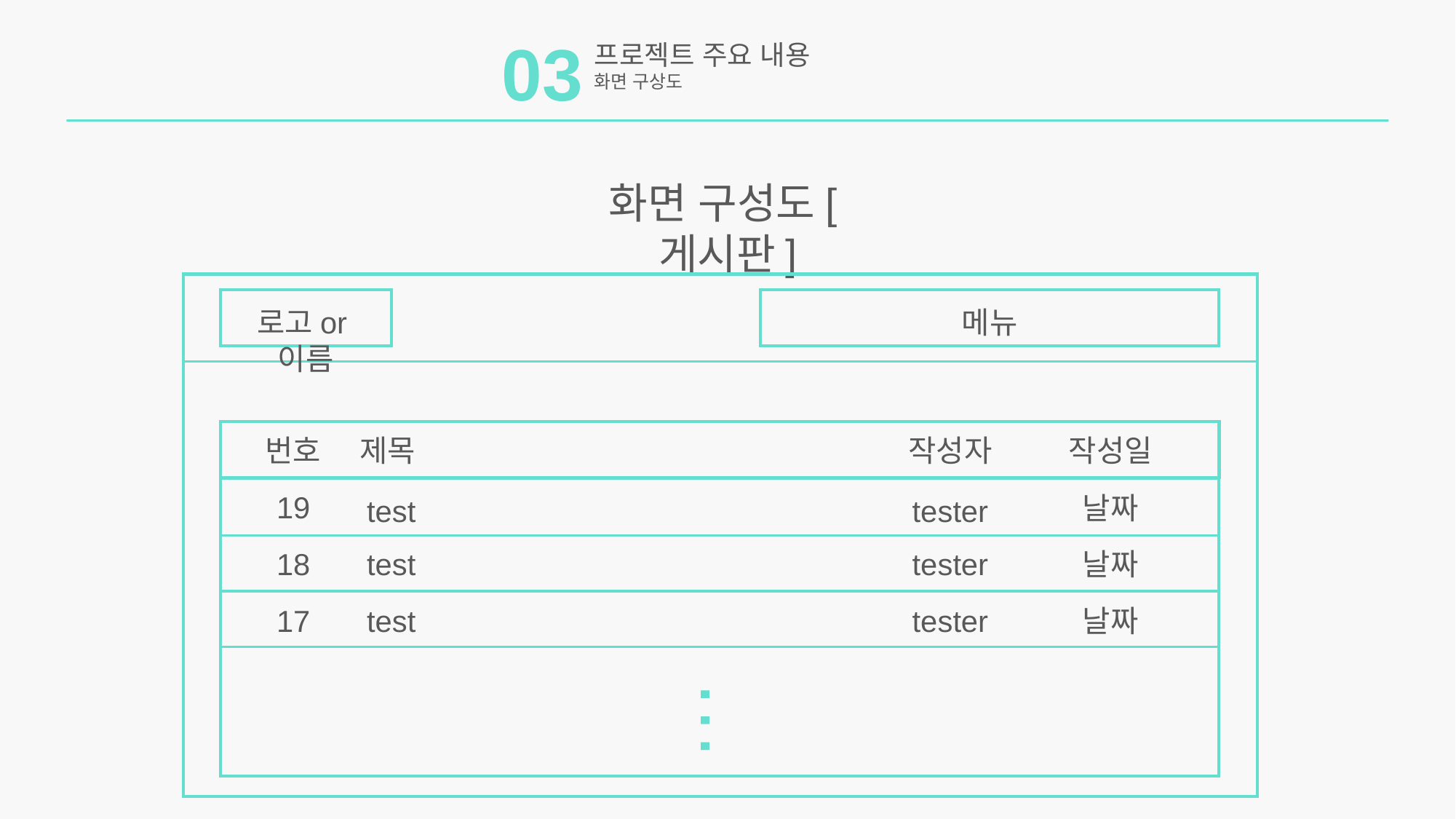

03
프로젝트 주요 내용
화면 구상도

화면 구성도[게시판]

로고or이름
메뉴

번호
제목
작성자
작성일

19
날짜
test
tester
18
tester
날짜
test
17
tester
날짜
test
…